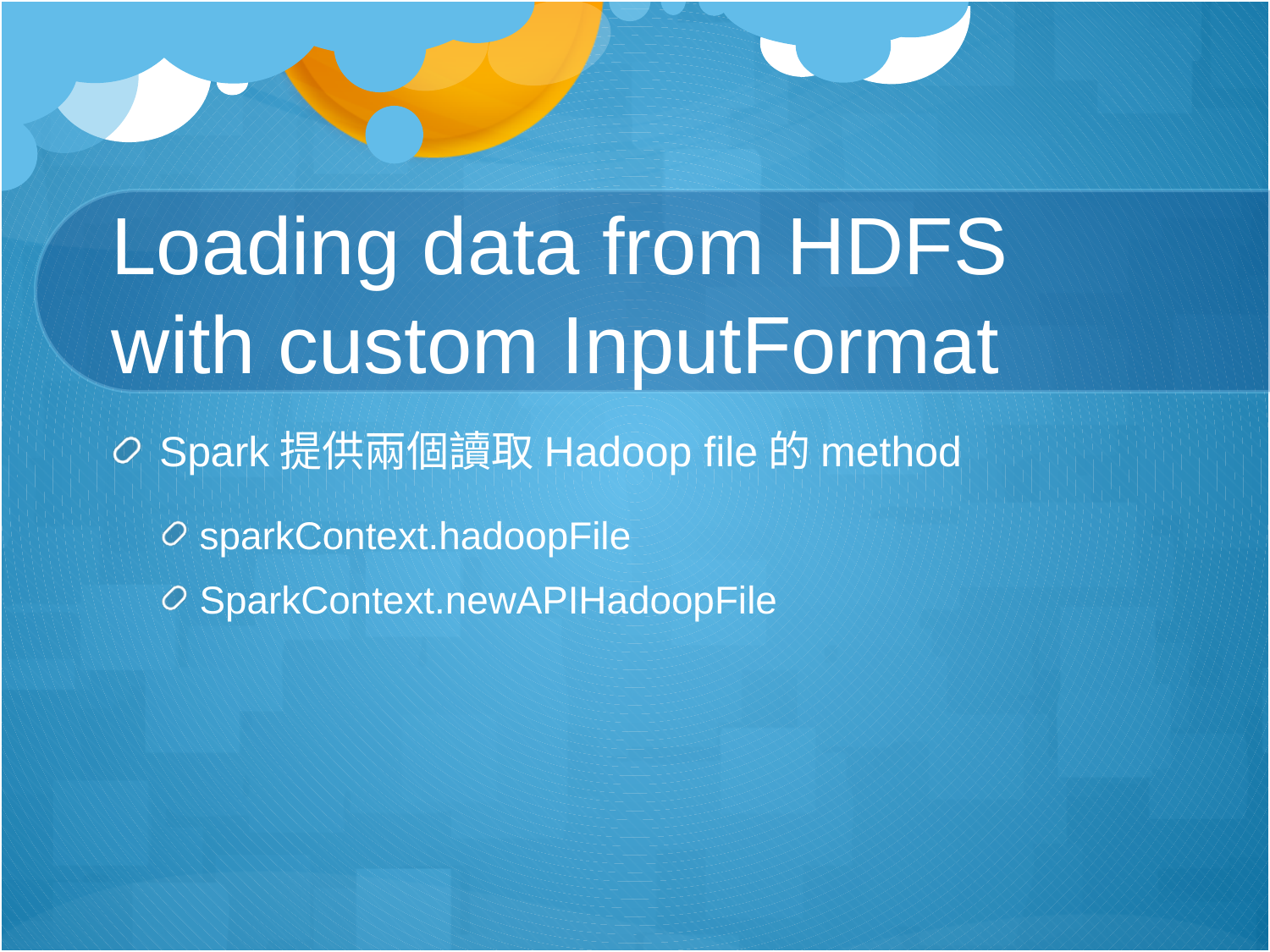

# Loading data from HDFS with custom InputFormat
Spark提供兩個讀取Hadoop file的method
sparkContext.hadoopFile
SparkContext.newAPIHadoopFile